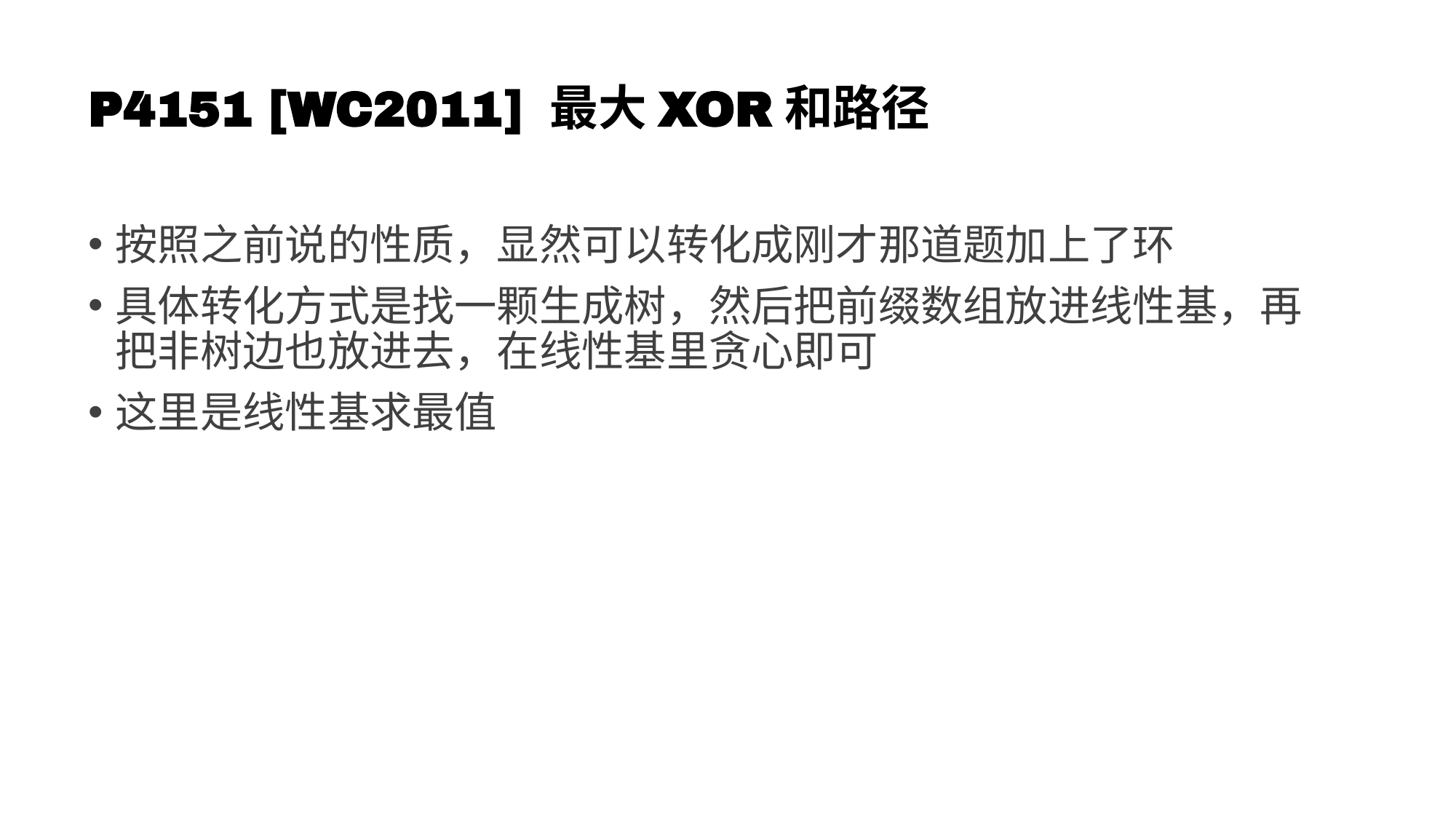

# P4151 [WC2011] 最大XOR和路径
按照之前说的性质，显然可以转化成刚才那道题加上了环
具体转化方式是找一颗生成树，然后把前缀数组放进线性基，再把非树边也放进去，在线性基里贪心即可
这里是线性基求最值